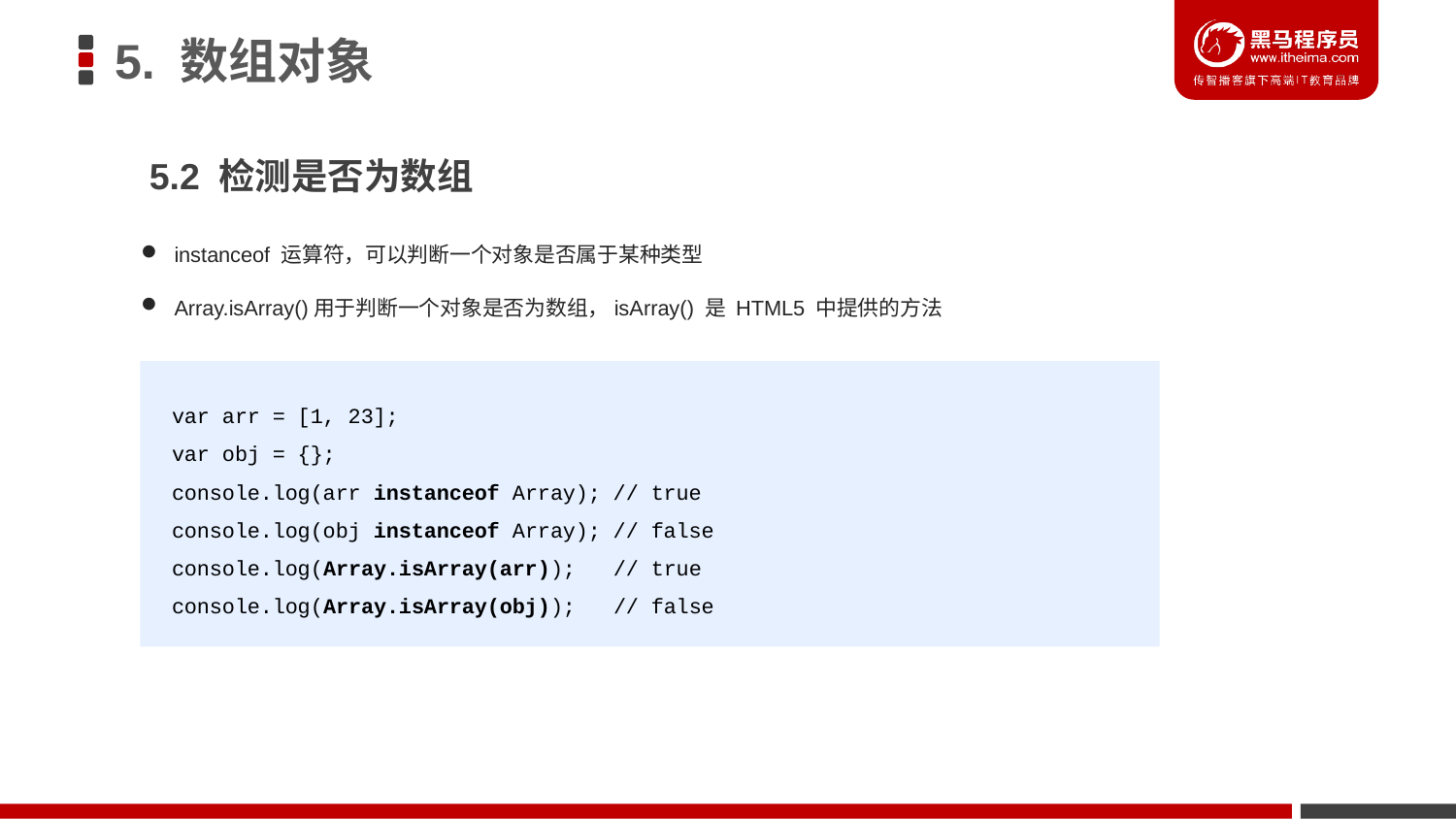

# 5. 数组对象
5.2 检测是否为数组
 instanceof 运算符，可以判断一个对象是否属于某种类型
 Array.isArray()用于判断一个对象是否为数组，isArray() 是 HTML5 中提供的方法

var arr = [1, 23];
var obj = {};
console.log(arr instanceof Array); // true
console.log(obj instanceof Array); // false
console.log(Array.isArray(arr));   // true
console.log(Array.isArray(obj));   // false